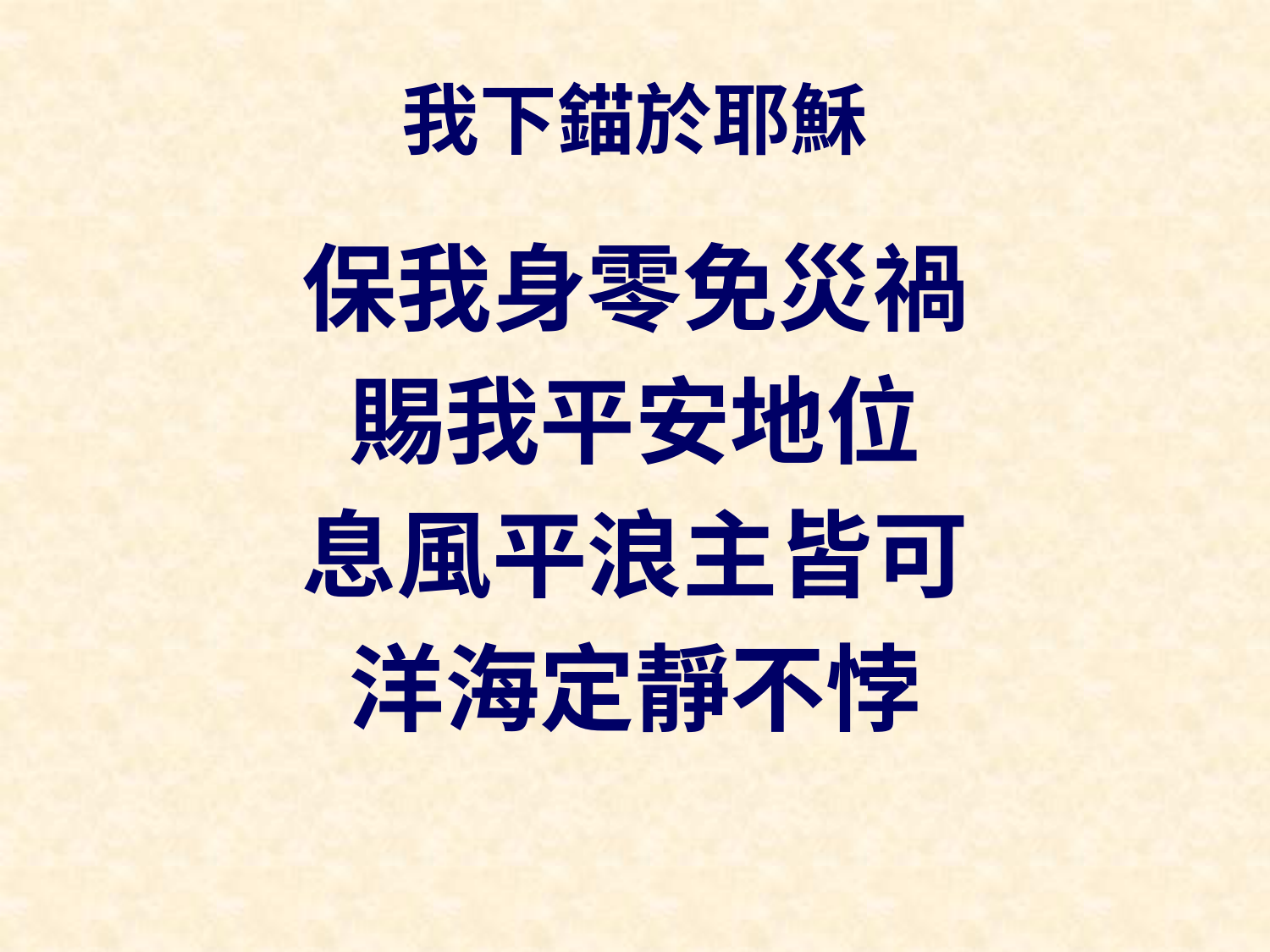

# 我下錨於耶穌
保我身零免災禍
賜我平安地位
息風平浪主皆可
洋海定靜不悖